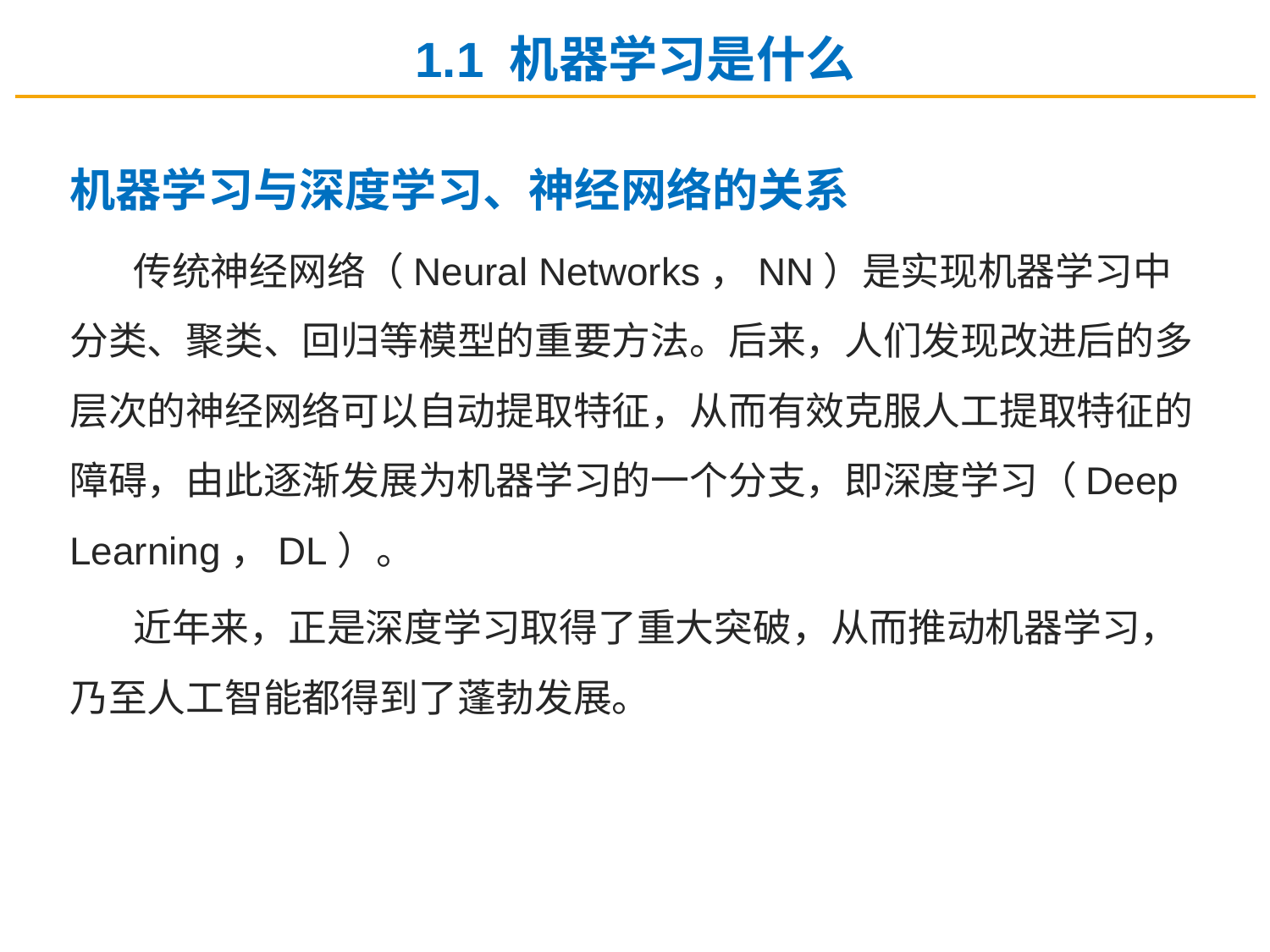

1.1 机器学习是什么
机器学习与深度学习、神经网络的关系
传统神经网络（Neural Networks，NN）是实现机器学习中分类、聚类、回归等模型的重要方法。后来，人们发现改进后的多层次的神经网络可以自动提取特征，从而有效克服人工提取特征的障碍，由此逐渐发展为机器学习的一个分支，即深度学习（Deep Learning，DL）。
近年来，正是深度学习取得了重大突破，从而推动机器学习，乃至人工智能都得到了蓬勃发展。